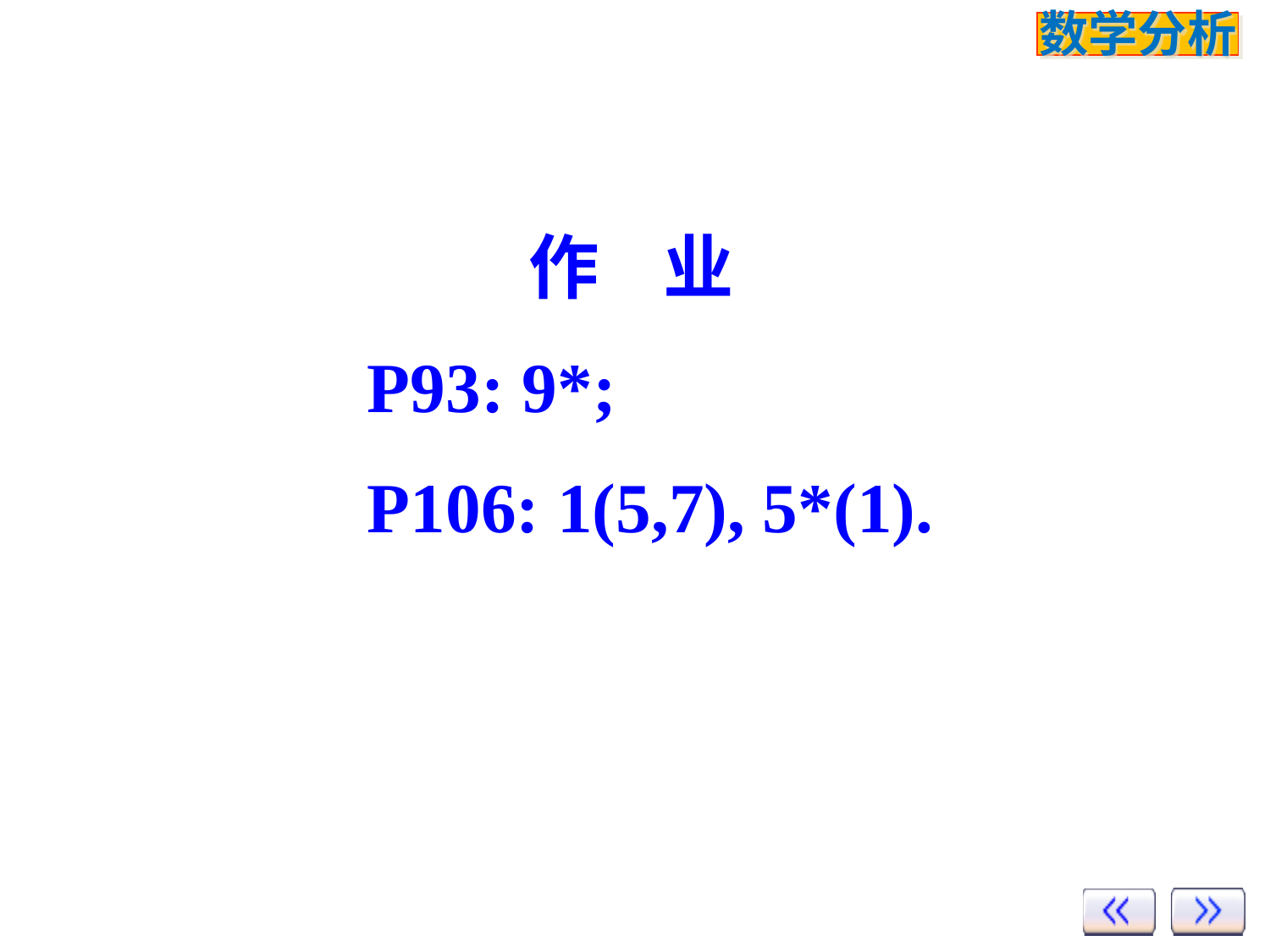

作    业
P93: 9*;
P106: 1(5,7), 5*(1).